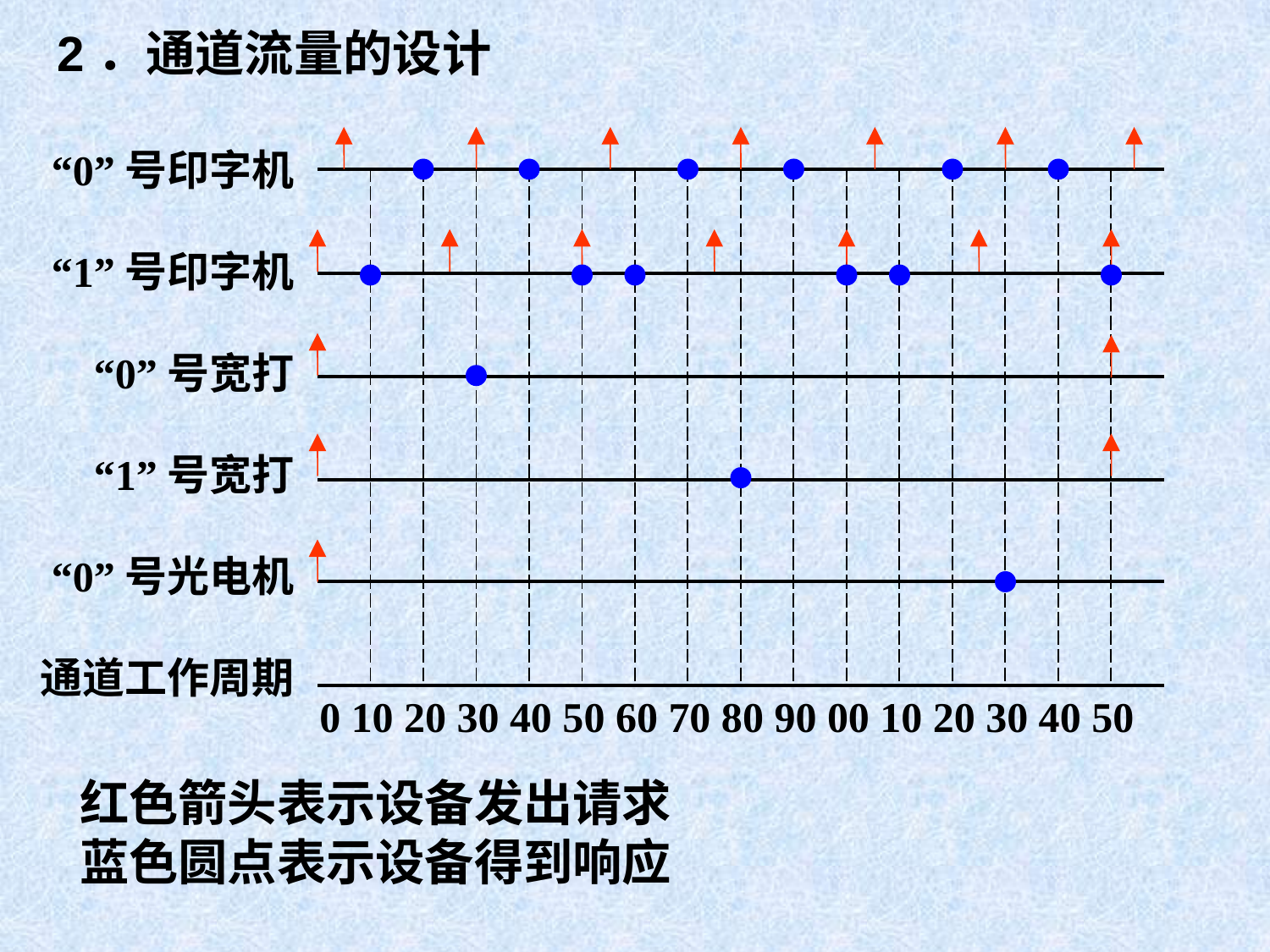

2．通道流量的设计

“0”号印字机

“1”号印字机

“0”号宽打

“1”号宽打

“0”号光电机

通道工作周期
|  |  |  |  |  |  |  |  |  |  |  |  |  |  |  |  |
| --- | --- | --- | --- | --- | --- | --- | --- | --- | --- | --- | --- | --- | --- | --- | --- |
|  |  |  |  |  |  |  |  |  |  |  |  |  |  |  |  |
|  |  |  |  |  |  |  |  |  |  |  |  |  |  |  |  |
|  |  |  |  |  |  |  |  |  |  |  |  |  |  |  |  |
|  |  |  |  |  |  |  |  |  |  |  |  |  |  |  |  |
0 10 20 30 40 50 60 70 80 90 00 10 20 30 40 50
红色箭头表示设备发出请求
蓝色圆点表示设备得到响应